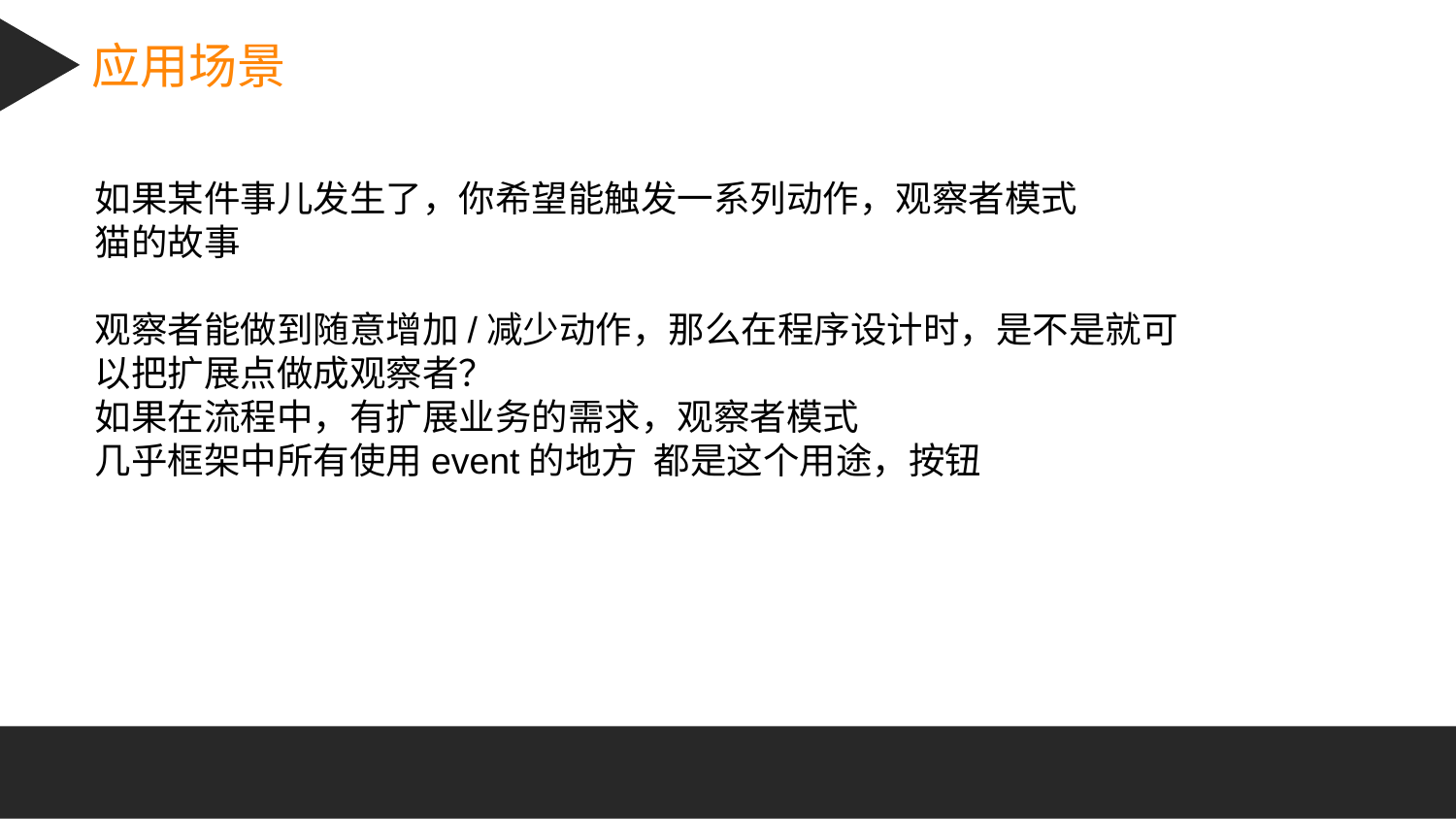

应用场景
如果某件事儿发生了，你希望能触发一系列动作，观察者模式
猫的故事

观察者能做到随意增加/减少动作，那么在程序设计时，是不是就可以把扩展点做成观察者？
如果在流程中，有扩展业务的需求，观察者模式
几乎框架中所有使用event的地方  都是这个用途，按钮